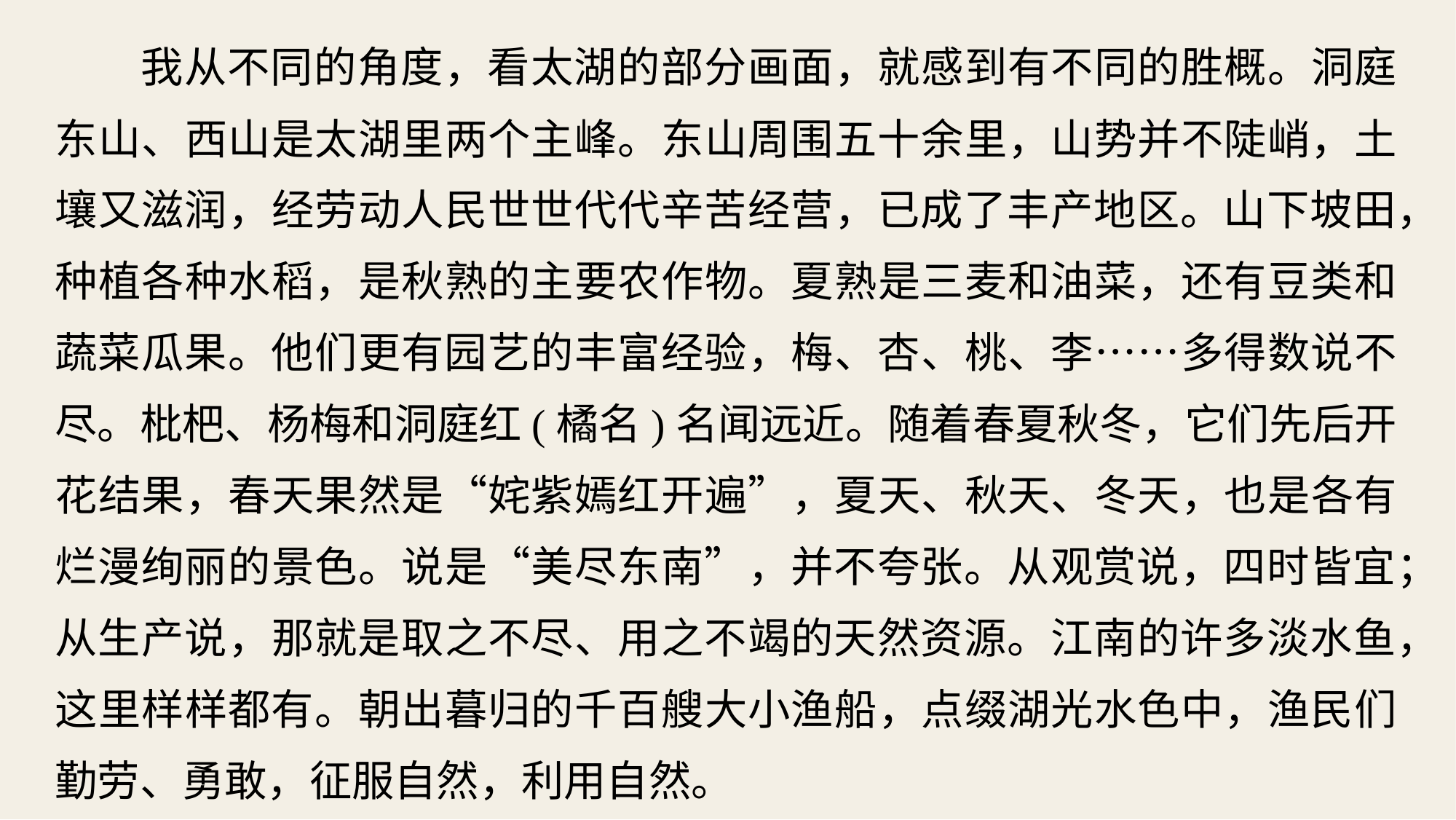

我从不同的角度，看太湖的部分画面，就感到有不同的胜概。洞庭东山、西山是太湖里两个主峰。东山周围五十余里，山势并不陡峭，土壤又滋润，经劳动人民世世代代辛苦经营，已成了丰产地区。山下坡田，种植各种水稻，是秋熟的主要农作物。夏熟是三麦和油菜，还有豆类和蔬菜瓜果。他们更有园艺的丰富经验，梅、杏、桃、李……多得数说不尽。枇杷、杨梅和洞庭红(橘名)名闻远近。随着春夏秋冬，它们先后开花结果，春天果然是“姹紫嫣红开遍”，夏天、秋天、冬天，也是各有烂漫绚丽的景色。说是“美尽东南”，并不夸张。从观赏说，四时皆宜；从生产说，那就是取之不尽、用之不竭的天然资源。江南的许多淡水鱼，这里样样都有。朝出暮归的千百艘大小渔船，点缀湖光水色中，渔民们勤劳、勇敢，征服自然，利用自然。